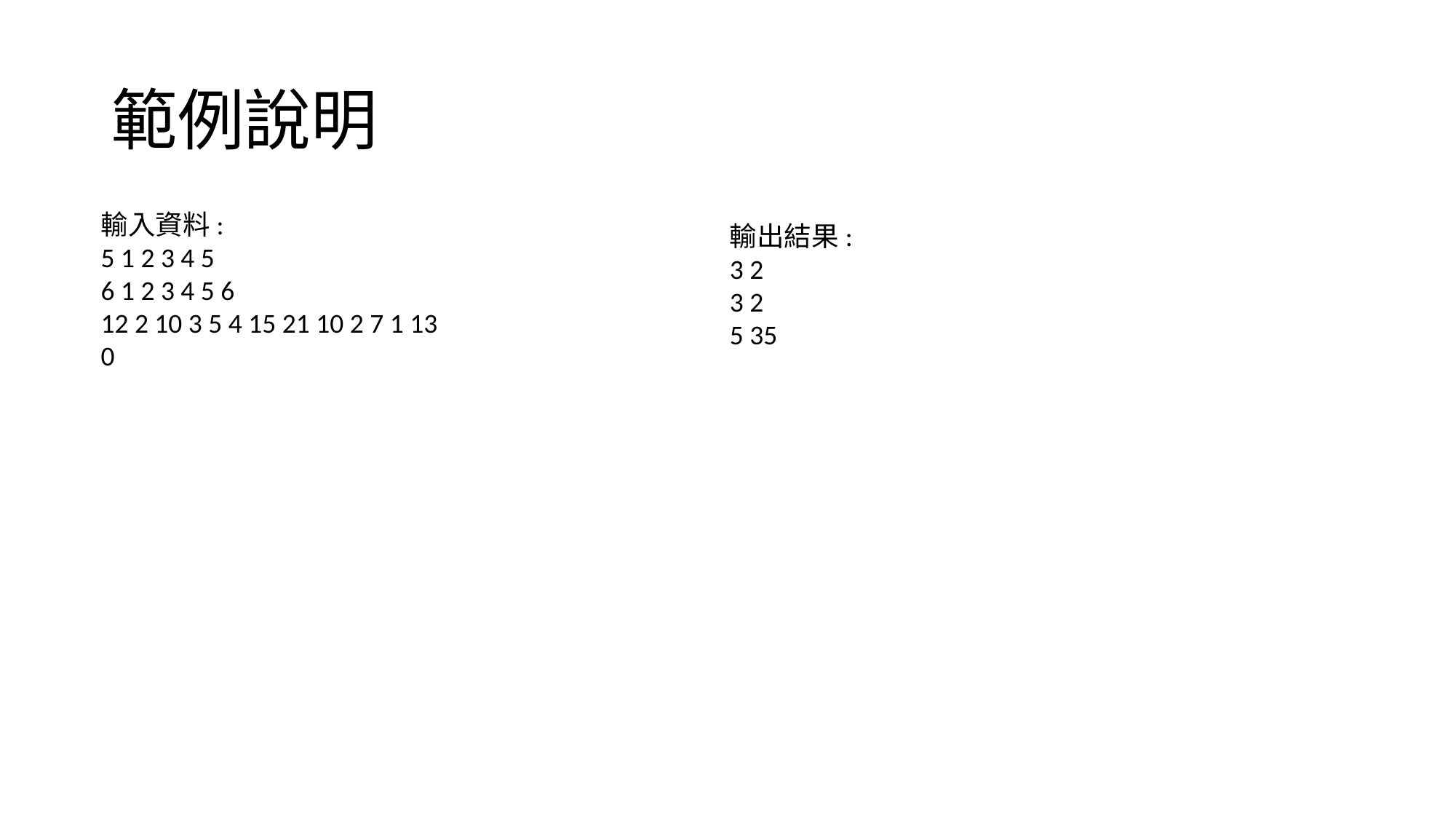

# 範例說明
輸入資料:
5 1 2 3 4 5
6 1 2 3 4 5 6
12 2 10 3 5 4 15 21 10 2 7 1 13
0
輸出結果:
3 2
3 2
5 35